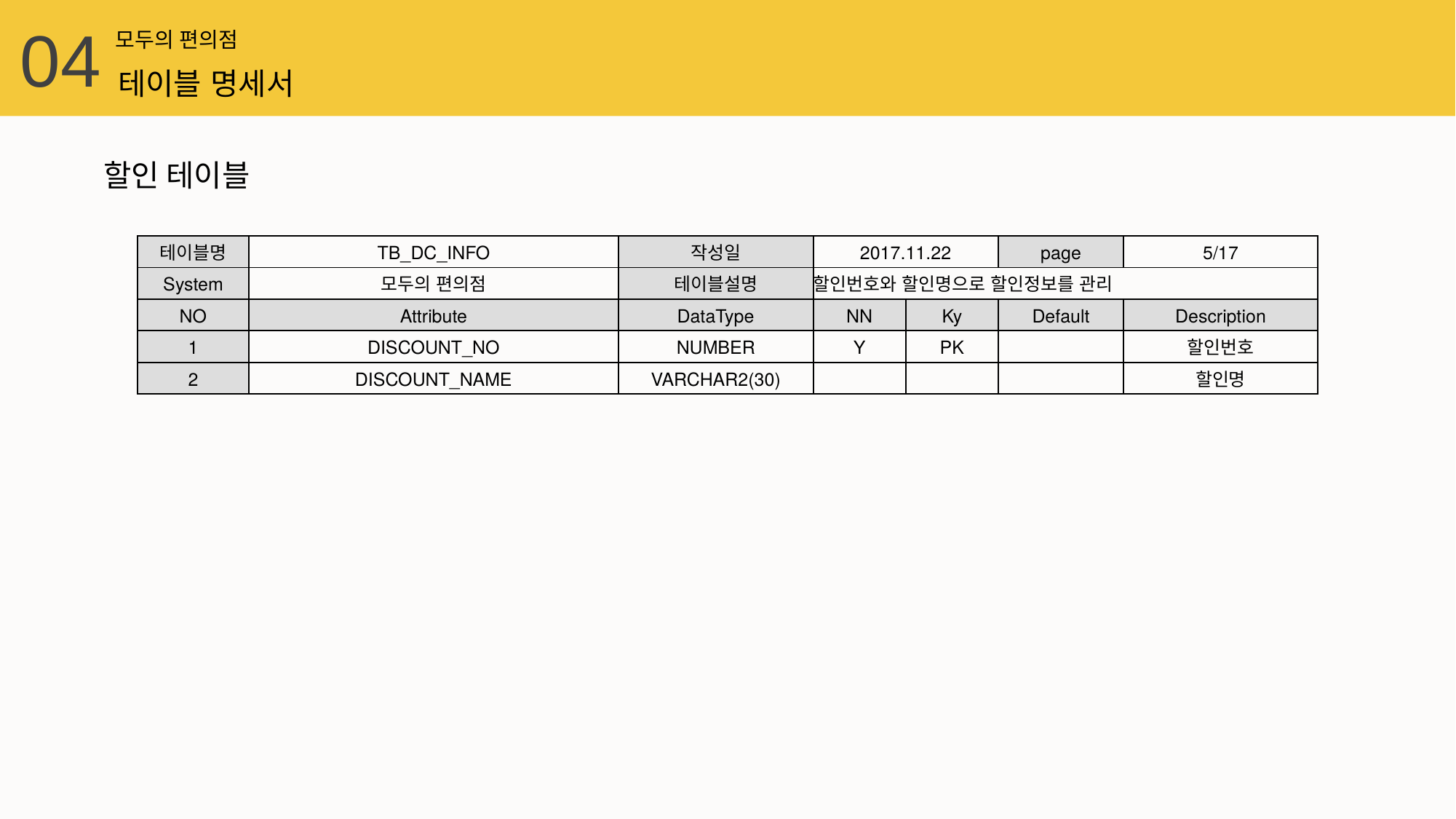

04
모두의 편의점
테이블 명세서
할인 테이블
| 테이블명 | TB\_DC\_INFO | 작성일 | 2017.11.22 |  | page | 5/17 |
| --- | --- | --- | --- | --- | --- | --- |
| System | 모두의 편의점 | 테이블설명 | 할인번호와 할인명으로 할인정보를 관리 |  |  |  |
| NO | Attribute | DataType | NN | Ky | Default | Description |
| 1 | DISCOUNT\_NO | NUMBER | Y | PK |  | 할인번호 |
| 2 | DISCOUNT\_NAME | VARCHAR2(30) |  |  |  | 할인명 |